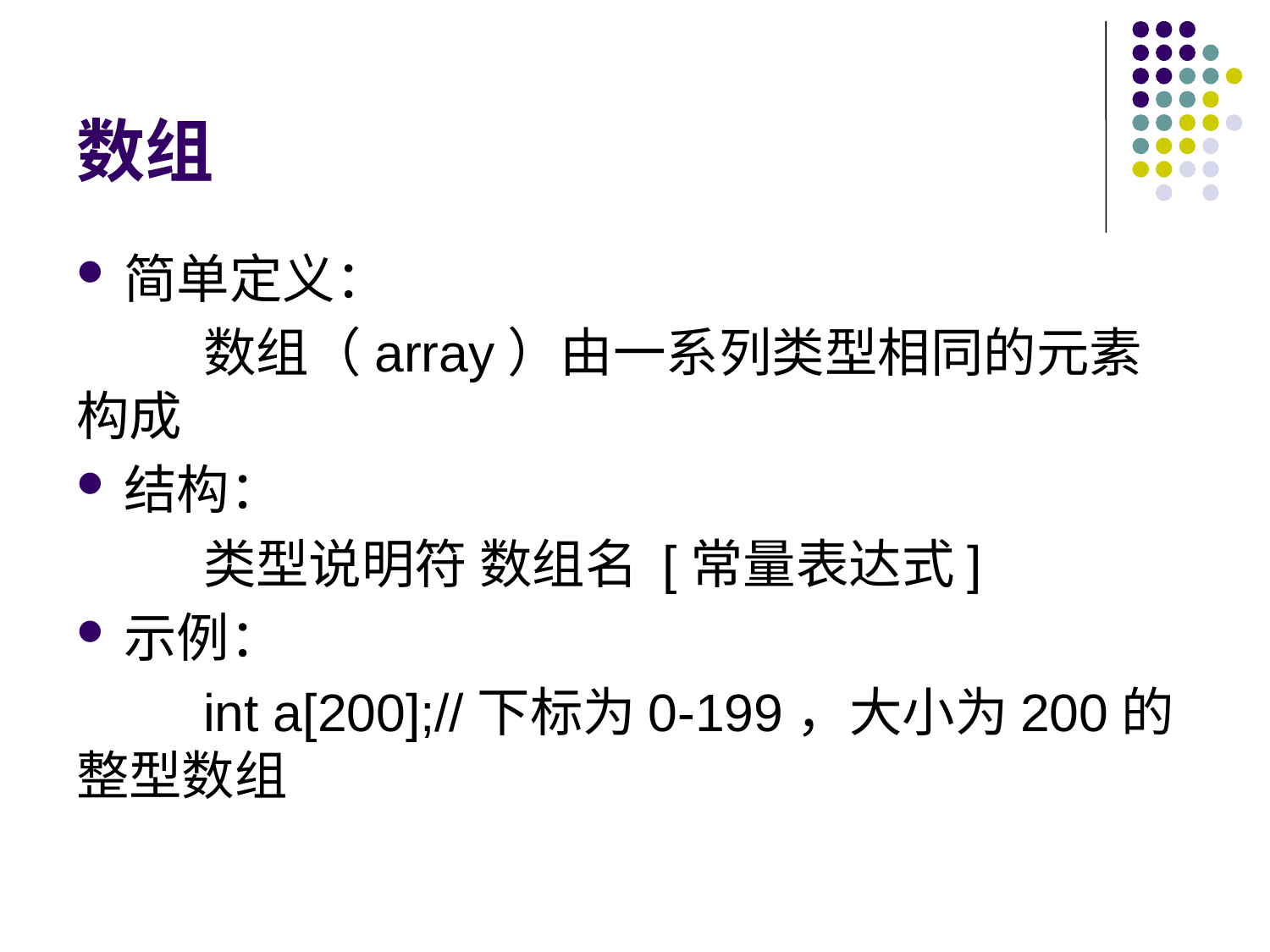

# 数组
简单定义：
	数组（array）由一系列类型相同的元素构成
结构：
	类型说明符 数组名 [常量表达式]
示例：
	int a[200];//下标为0-199，大小为200的整型数组